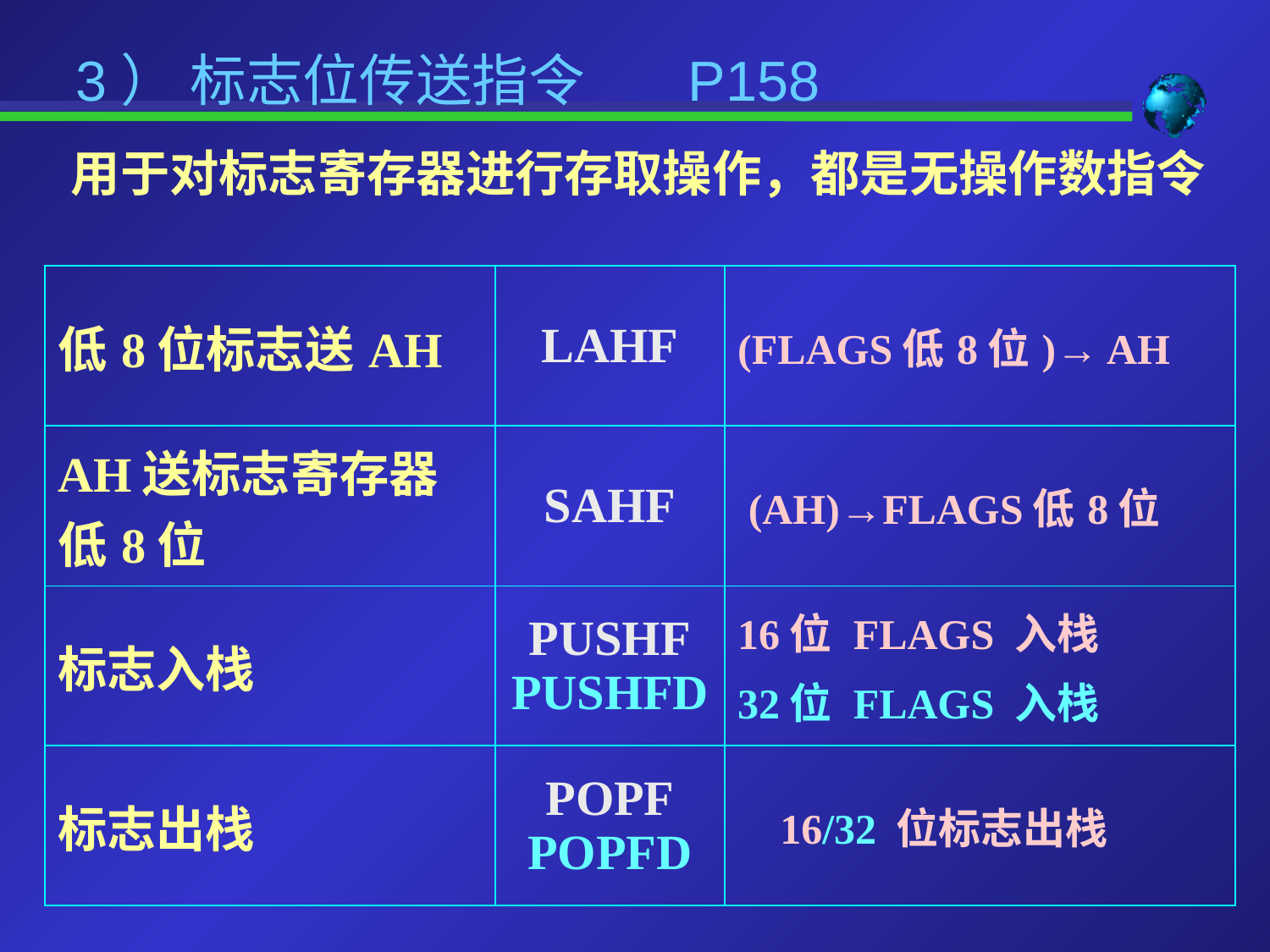

# 3） 标志位传送指令       P158
用于对标志寄存器进行存取操作，都是无操作数指令
| 低8位标志送AH | LAHF | (FLAGS低8位)→ AH |
| --- | --- | --- |
| AH送标志寄存器低8位 | SAHF | (AH)→FLAGS低8位 |
| 标志入栈 | PUSHF PUSHFD | 16位 FLAGS 入栈 32位 FLAGS 入栈 |
| 标志出栈 | POPF POPFD | 16/32 位标志出栈 |
32